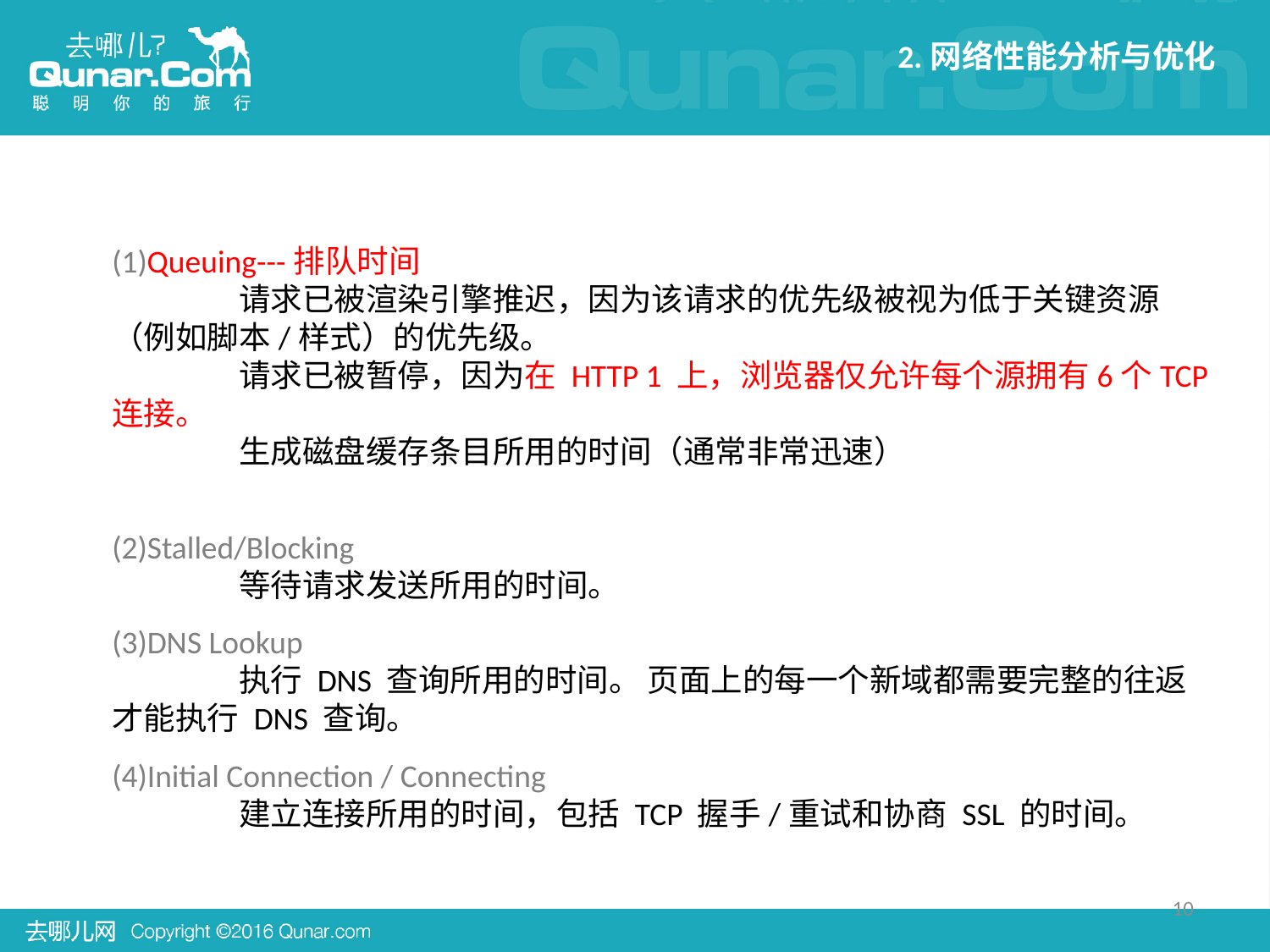

2.网络性能分析与优化
(1)Queuing---排队时间
	请求已被渲染引擎推迟，因为该请求的优先级被视为低于关键资源（例如脚本/样式）的优先级。
	请求已被暂停，因为在 HTTP 1 上，浏览器仅允许每个源拥有6个TCP连接。
	生成磁盘缓存条目所用的时间（通常非常迅速）

(2)Stalled/Blocking
	等待请求发送所用的时间。
(3)DNS Lookup
	执行 DNS 查询所用的时间。 页面上的每一个新域都需要完整的往返才能执行 DNS 查询。
(4)Initial Connection / Connecting
	建立连接所用的时间，包括 TCP 握手/重试和协商 SSL 的时间。
10